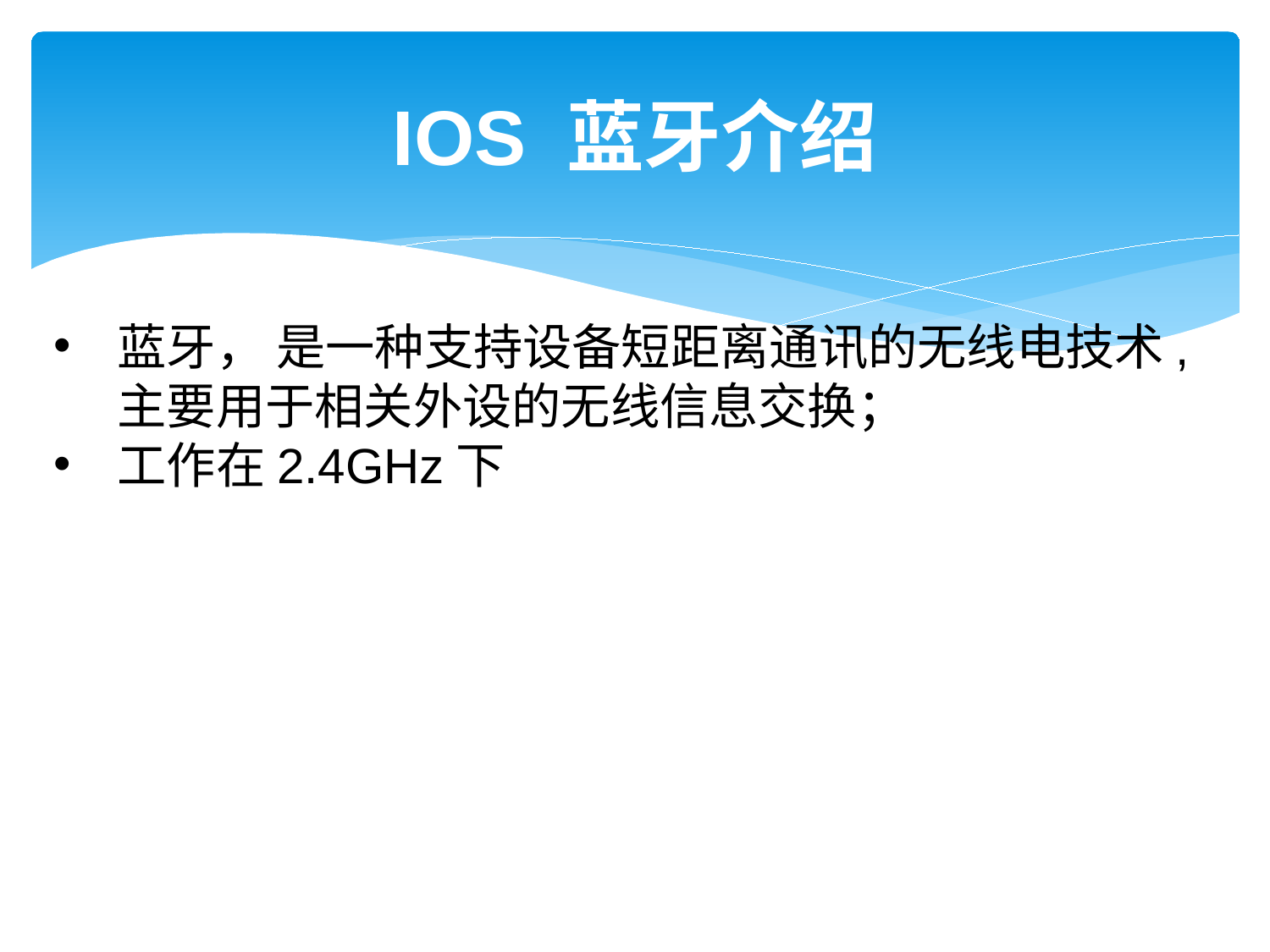

# IOS 蓝牙介绍
蓝牙， 是一种支持设备短距离通讯的无线电技术, 主要用于相关外设的无线信息交换；
工作在2.4GHz下